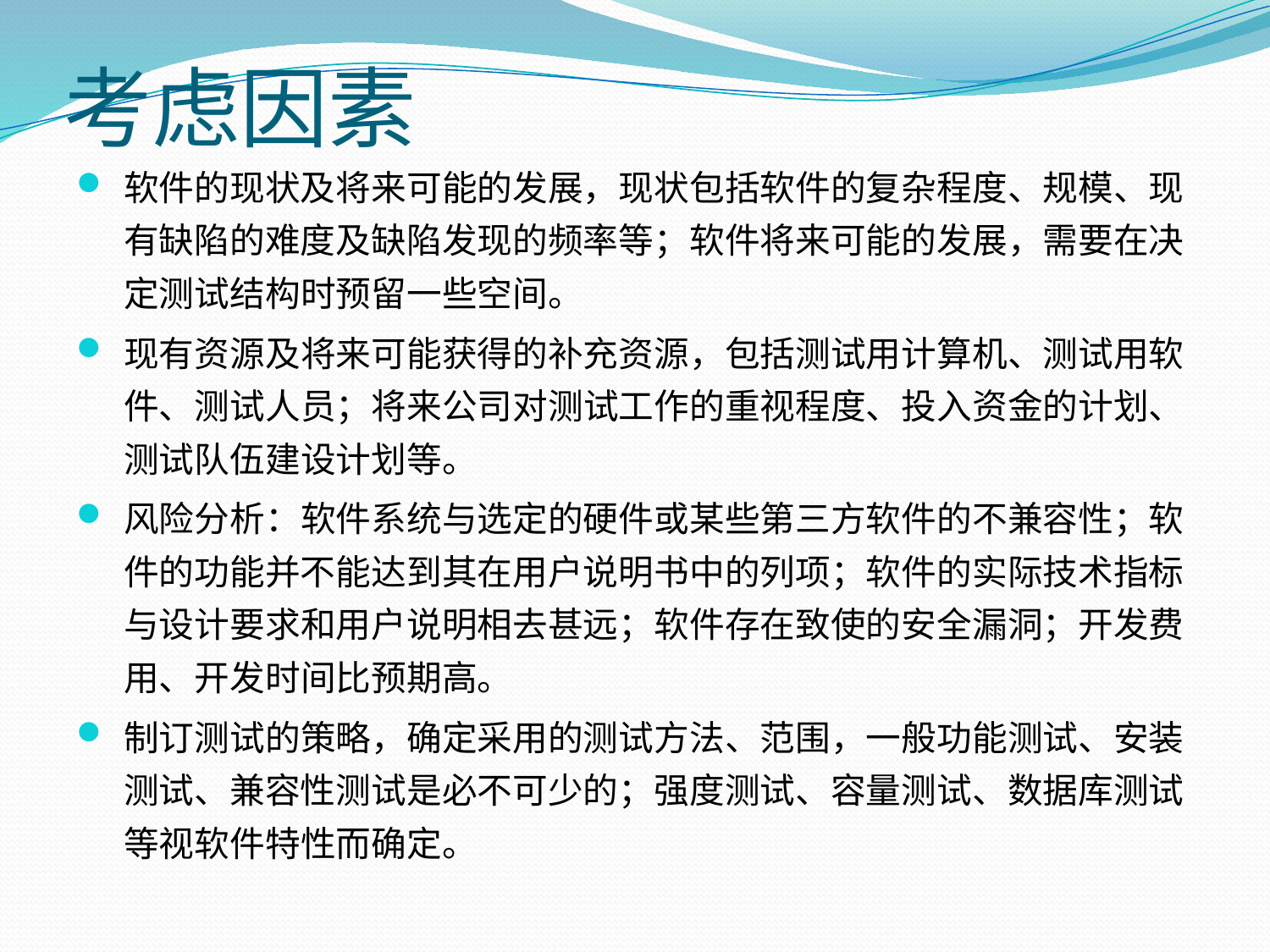

# 考虑因素
软件的现状及将来可能的发展，现状包括软件的复杂程度、规模、现有缺陷的难度及缺陷发现的频率等；软件将来可能的发展，需要在决定测试结构时预留一些空间。
现有资源及将来可能获得的补充资源，包括测试用计算机、测试用软件、测试人员；将来公司对测试工作的重视程度、投入资金的计划、测试队伍建设计划等。
风险分析：软件系统与选定的硬件或某些第三方软件的不兼容性；软件的功能并不能达到其在用户说明书中的列项；软件的实际技术指标与设计要求和用户说明相去甚远；软件存在致使的安全漏洞；开发费用、开发时间比预期高。
制订测试的策略，确定采用的测试方法、范围，一般功能测试、安装测试、兼容性测试是必不可少的；强度测试、容量测试、数据库测试等视软件特性而确定。